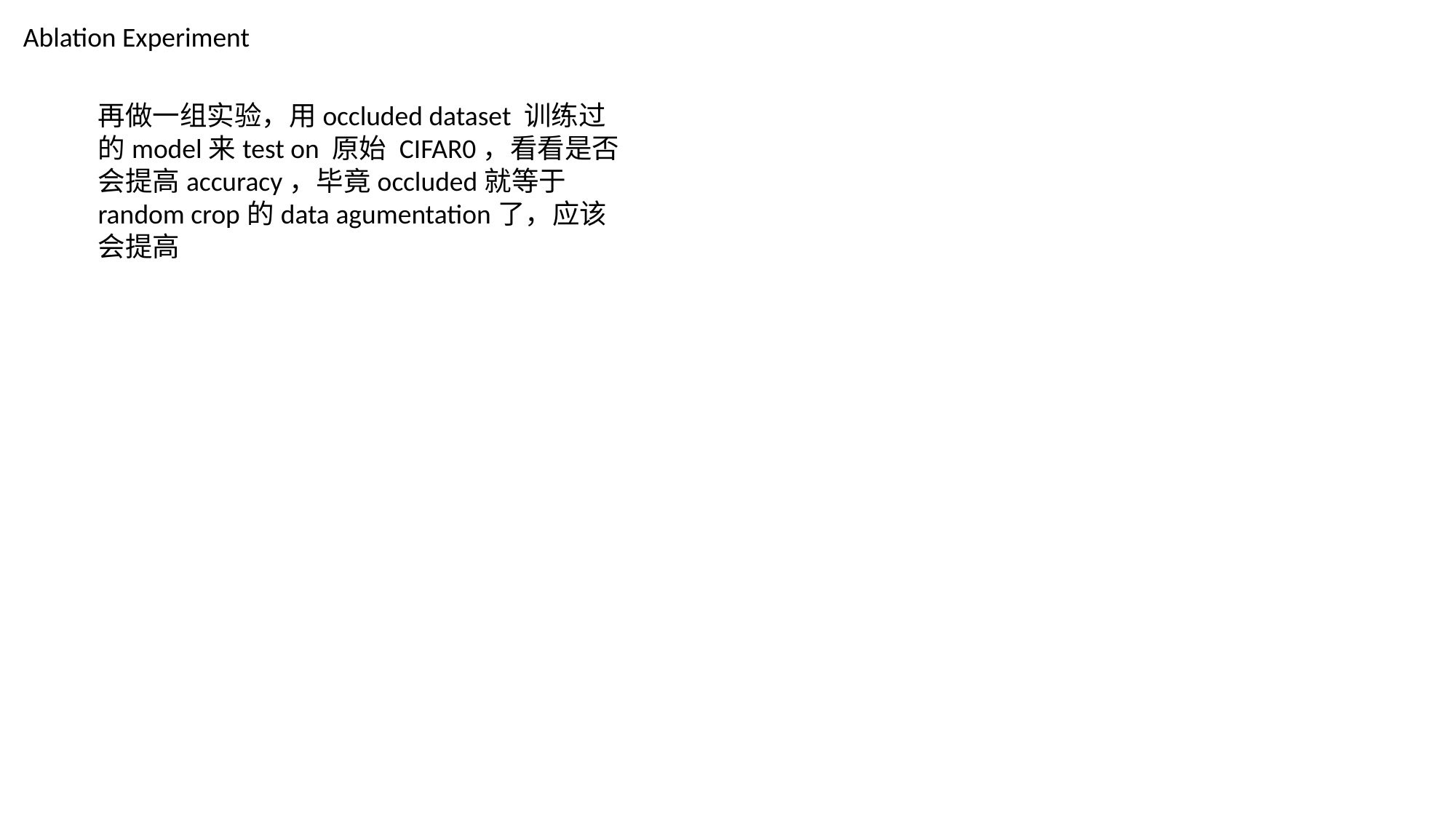

Ablation Experiment
再做一组实验，用occluded dataset 训练过的model来test on 原始 CIFAR0，看看是否会提高accuracy，毕竟occluded就等于random crop的data agumentation了，应该会提高